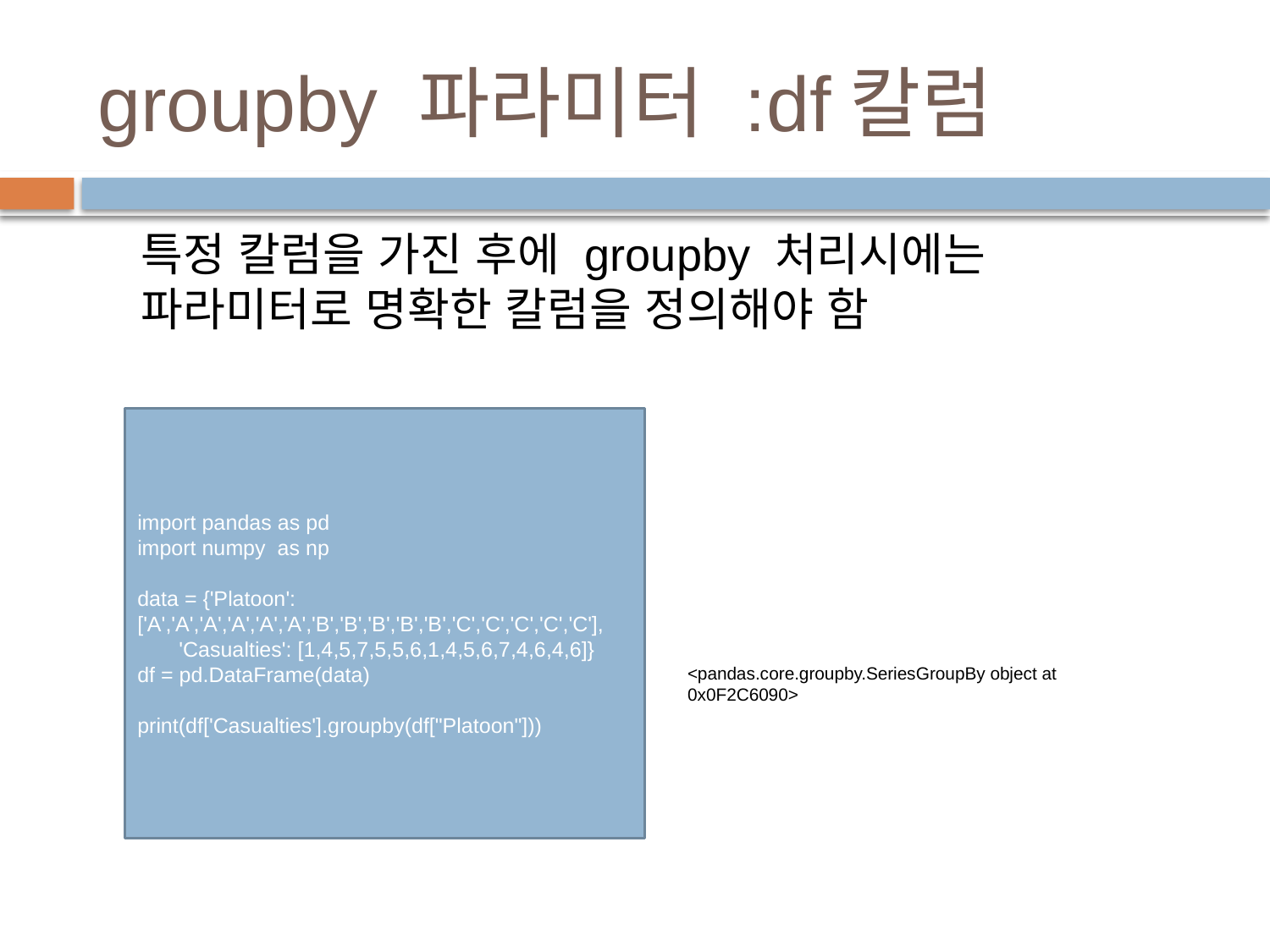

# groupby 파라미터 :df칼럼
특정 칼럼을 가진 후에 groupby 처리시에는 파라미터로 명확한 칼럼을 정의해야 함
import pandas as pd
import numpy  as np

data = {'Platoon': ['A','A','A','A','A','A','B','B','B','B','B','C','C','C','C','C'],
       'Casualties': [1,4,5,7,5,5,6,1,4,5,6,7,4,6,4,6]}
df = pd.DataFrame(data)

print(df['Casualties'].groupby(df["Platoon"]))
<pandas.core.groupby.SeriesGroupBy object at 0x0F2C6090>